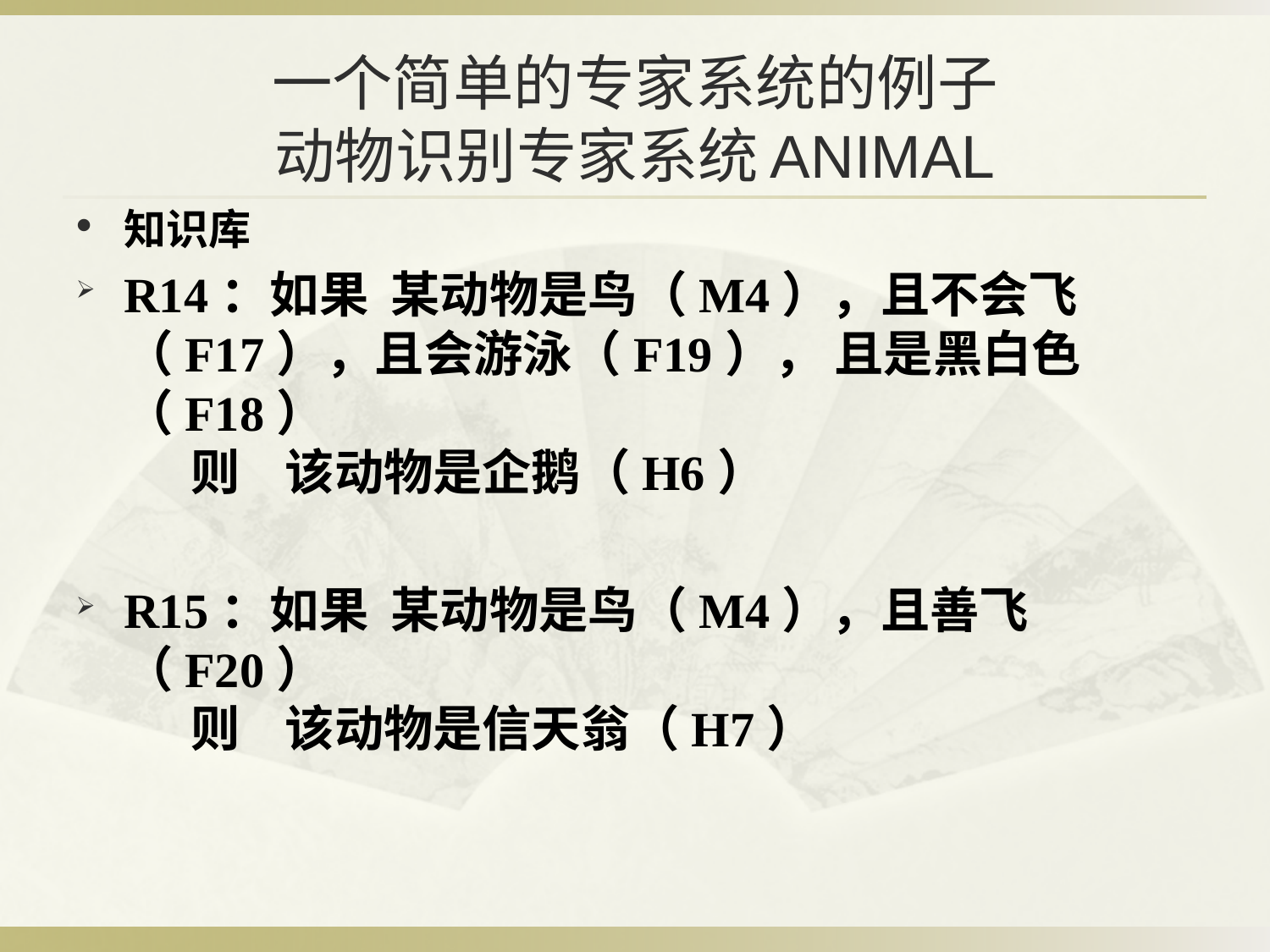

# 一个简单的专家系统的例子 动物识别专家系统ANIMAL
知识库
R14：如果  某动物是鸟（M4），且不会飞（F17），且会游泳（F19）， 且是黑白色（F18）
      则    该动物是企鹅（H6）

R15：如果  某动物是鸟（M4），且善飞（F20）
      则    该动物是信天翁（H7）

20